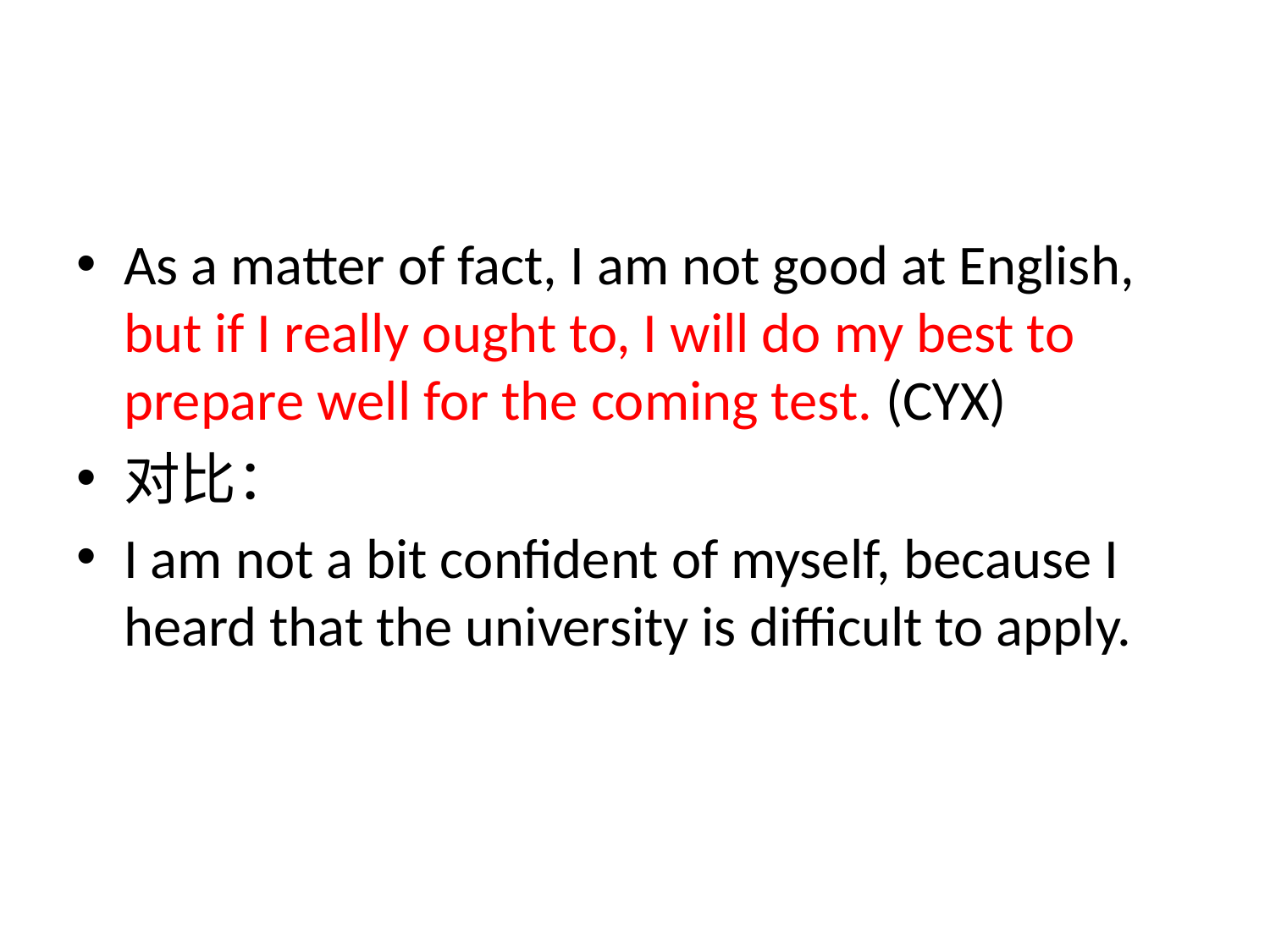

#
As a matter of fact, I am not good at English, but if I really ought to, I will do my best to prepare well for the coming test. (CYX)
对比：
I am not a bit confident of myself, because I heard that the university is difficult to apply.